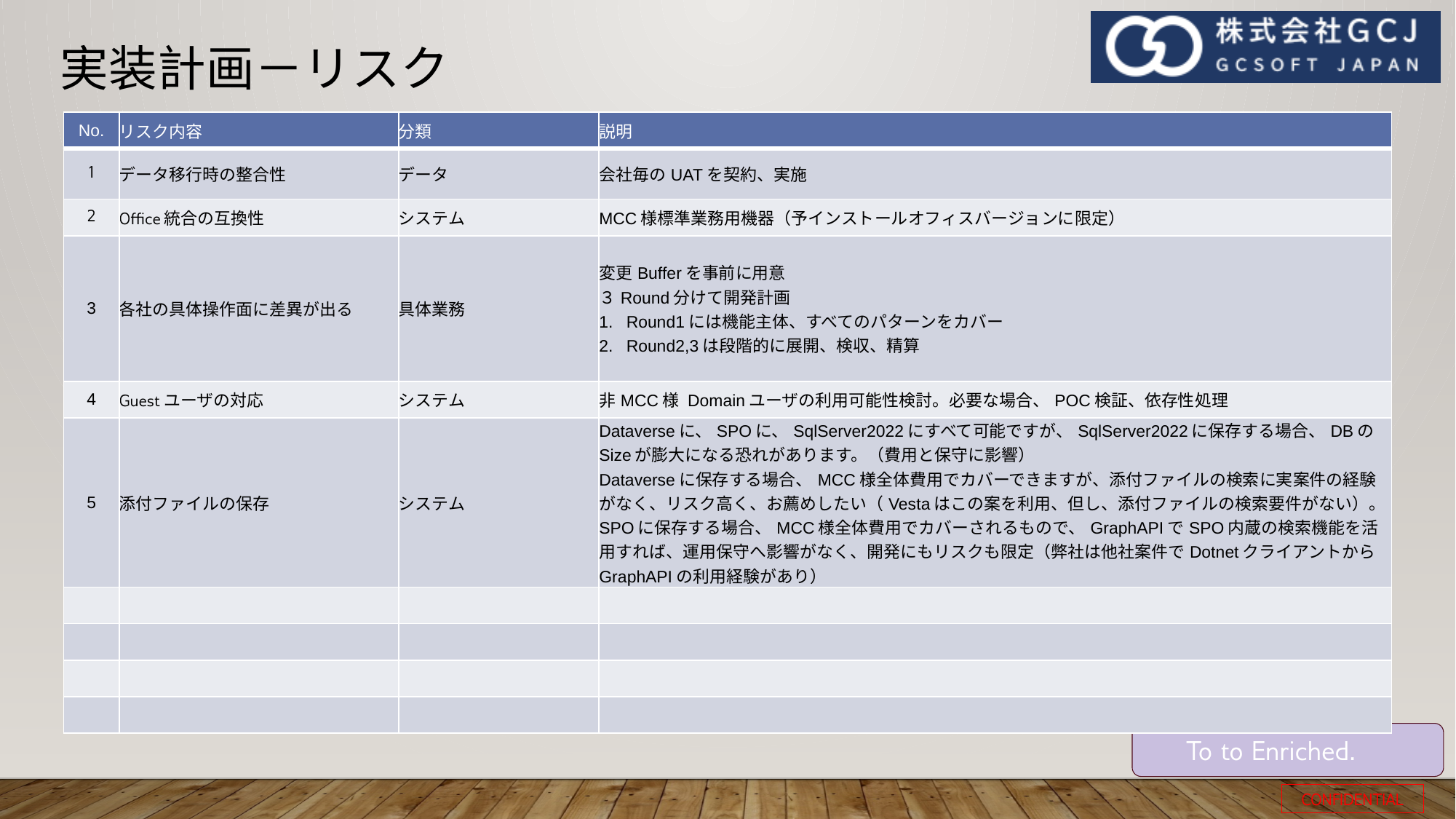

# 実装計画－リスク
| No. | リスク内容 | 分類 | 説明 |
| --- | --- | --- | --- |
| 1 | データ移行時の整合性 | データ | 会社毎のUATを契約、実施 |
| 2 | Office統合の互換性 | システム | MCC様標準業務用機器（予インストールオフィスバージョンに限定） |
| 3 | 各社の具体操作面に差異が出る | 具体業務 | 変更Bufferを事前に用意 ３Round分けて開発計画 Round1には機能主体、すべてのパターンをカバー Round2,3は段階的に展開、検収、精算 |
| 4 | Guestユーザの対応 | システム | 非MCC様 Domainユーザの利用可能性検討。必要な場合、POC検証、依存性処理 |
| 5 | 添付ファイルの保存 | システム | Dataverseに、SPOに、SqlServer2022にすべて可能ですが、SqlServer2022に保存する場合、DBのSizeが膨大になる恐れがあります。（費用と保守に影響） Dataverseに保存する場合、MCC様全体費用でカバーできますが、添付ファイルの検索に実案件の経験がなく、リスク高く、お薦めしたい（Vestaはこの案を利用、但し、添付ファイルの検索要件がない）。 SPOに保存する場合、MCC様全体費用でカバーされるもので、GraphAPIでSPO内蔵の検索機能を活用すれば、運用保守へ影響がなく、開発にもリスクも限定（弊社は他社案件でDotnetクライアントからGraphAPIの利用経験があり） |
|  |  |  |  |
|  |  |  |  |
|  |  |  |  |
|  |  |  |  |
To to Enriched.